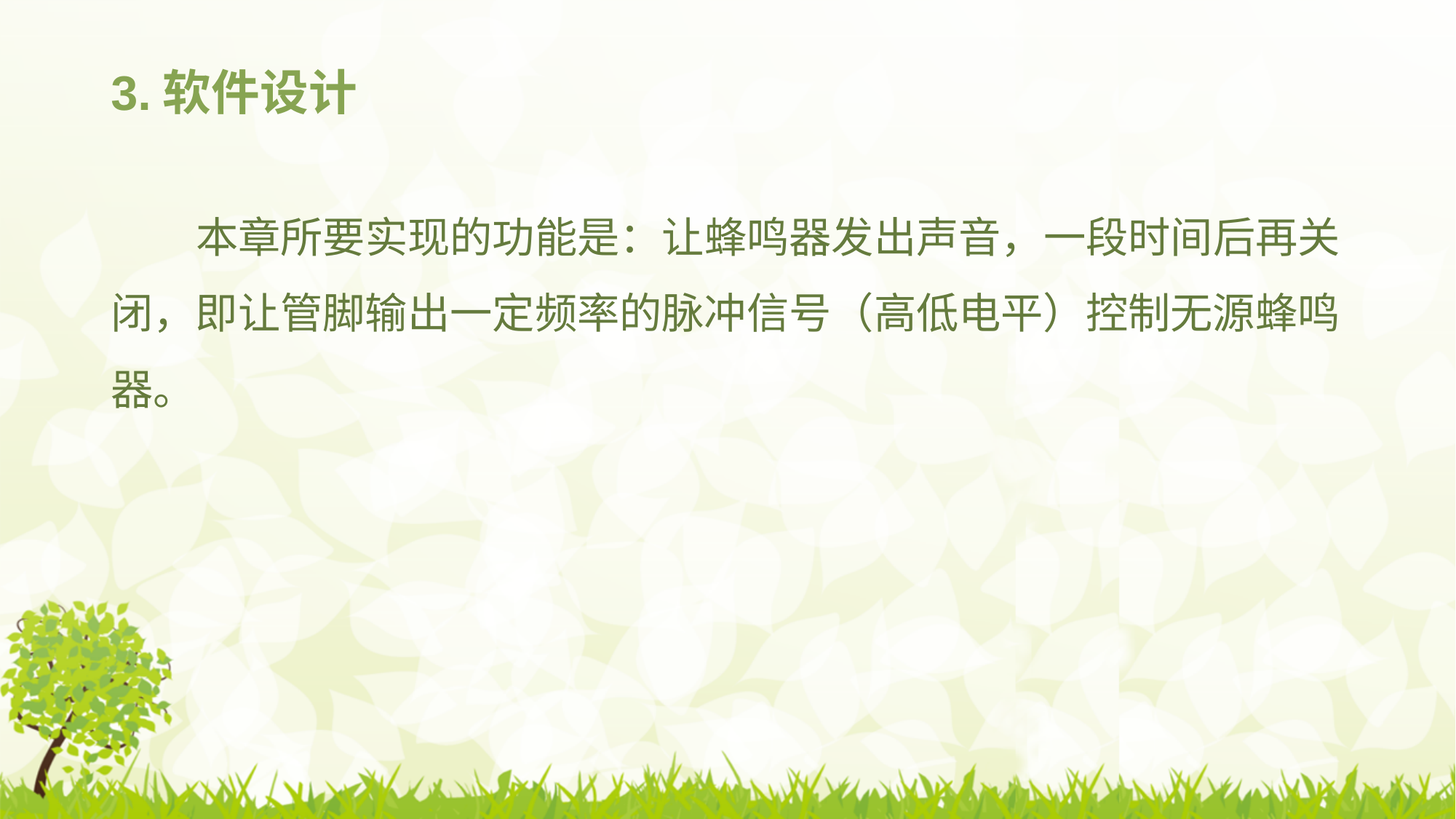

# 3.软件设计
本章所要实现的功能是：让蜂鸣器发出声音，一段时间后再关闭，即让管脚输出一定频率的脉冲信号（高低电平）控制无源蜂鸣器。